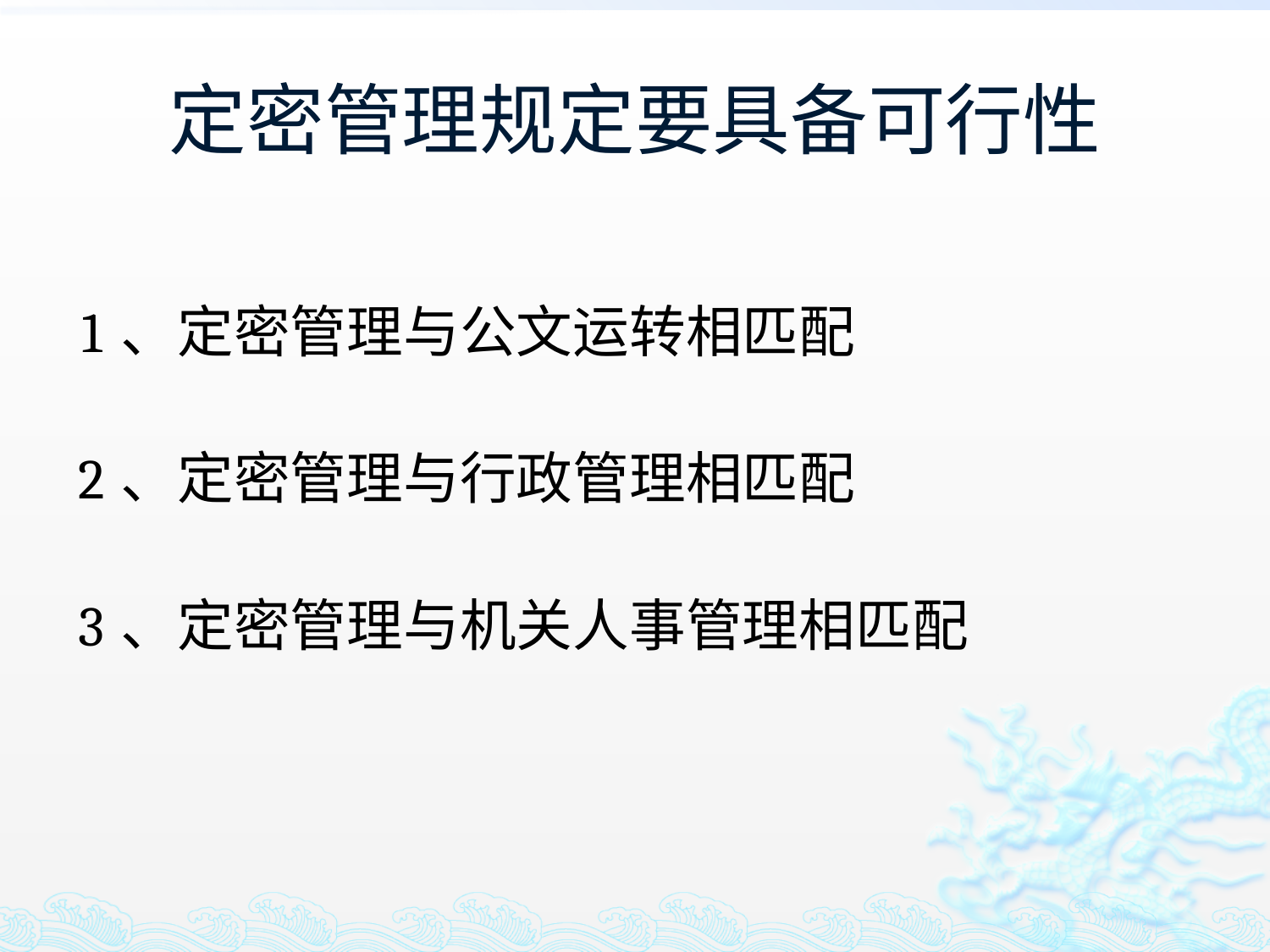

# 定密管理规定要具备可行性
1、定密管理与公文运转相匹配
2、定密管理与行政管理相匹配
3、定密管理与机关人事管理相匹配